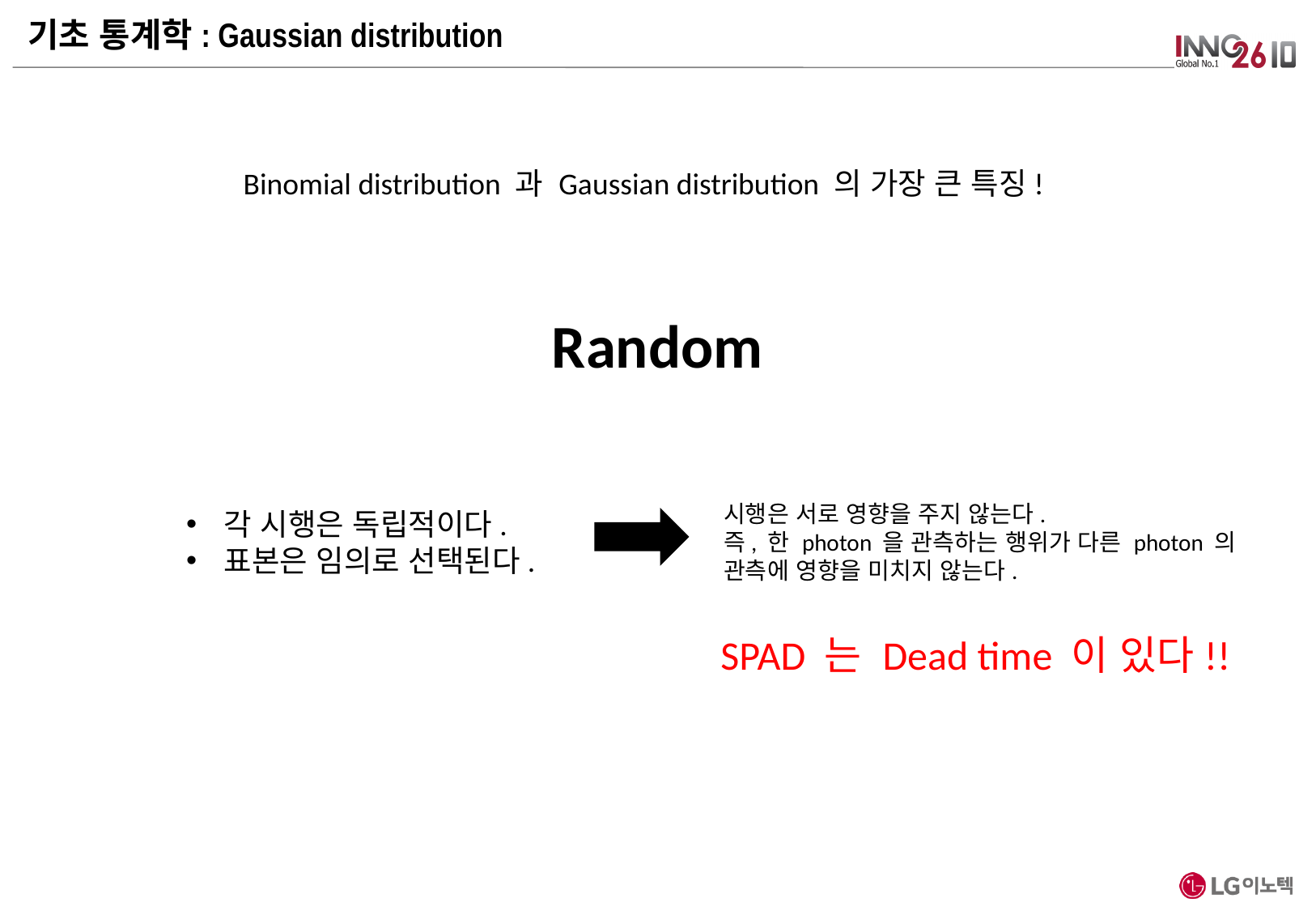

기초 통계학: Gaussian distribution
Binomial distribution 과 Gaussian distribution 의 가장 큰 특징!
Random
시행은 서로 영향을 주지 않는다.
즉, 한 photon 을 관측하는 행위가 다른 photon 의 관측에 영향을 미치지 않는다.
각 시행은 독립적이다.
표본은 임의로 선택된다.

SPAD 는 Dead time 이 있다!!